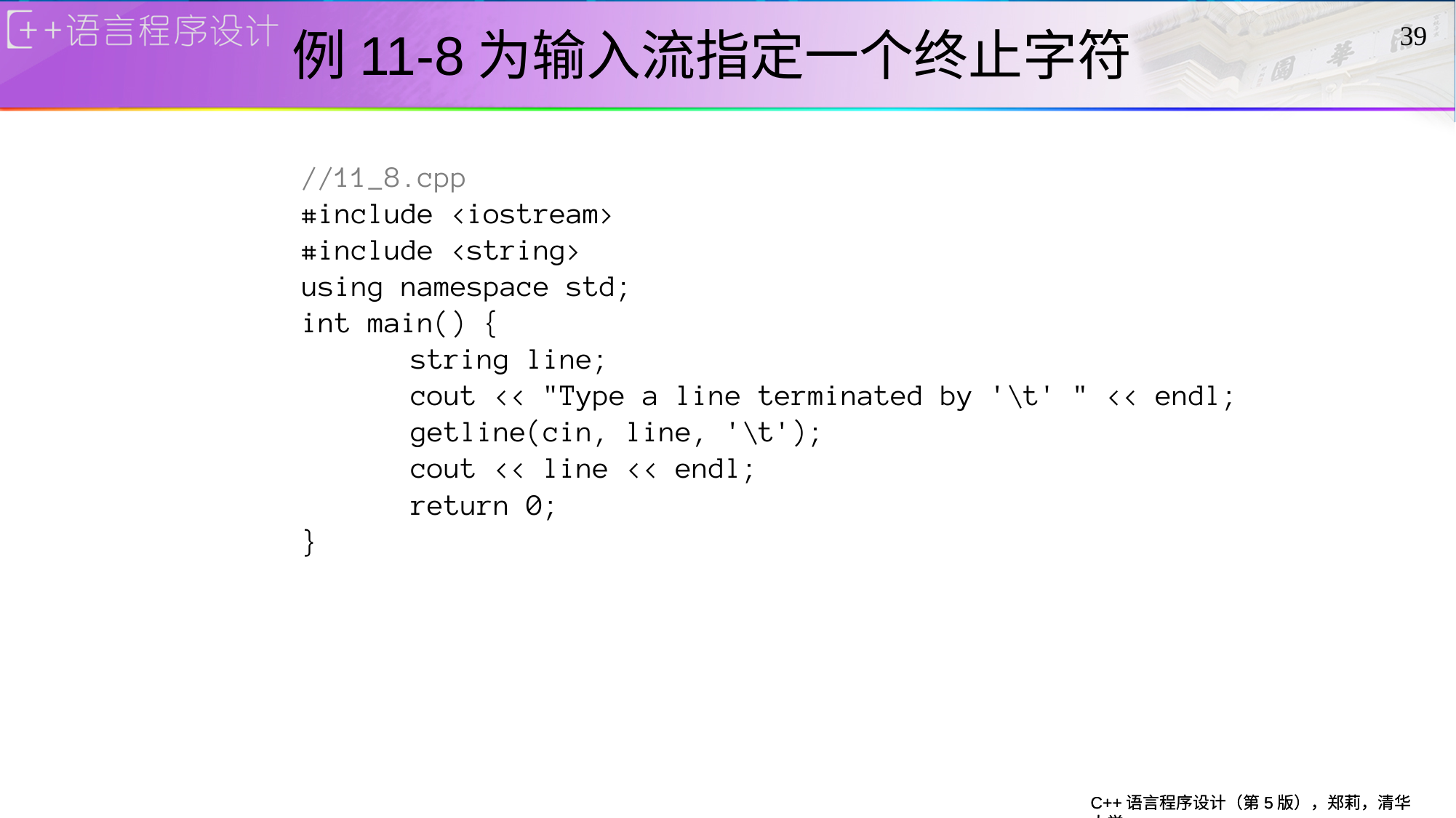

# 例11-8为输入流指定一个终止字符
39
//11_8.cpp
#include <iostream>
#include <string>
using namespace std;
int main() {
	string line;
	cout << "Type a line terminated by '\t' " << endl;
	getline(cin, line, '\t');
	cout << line << endl;
	return 0;
}